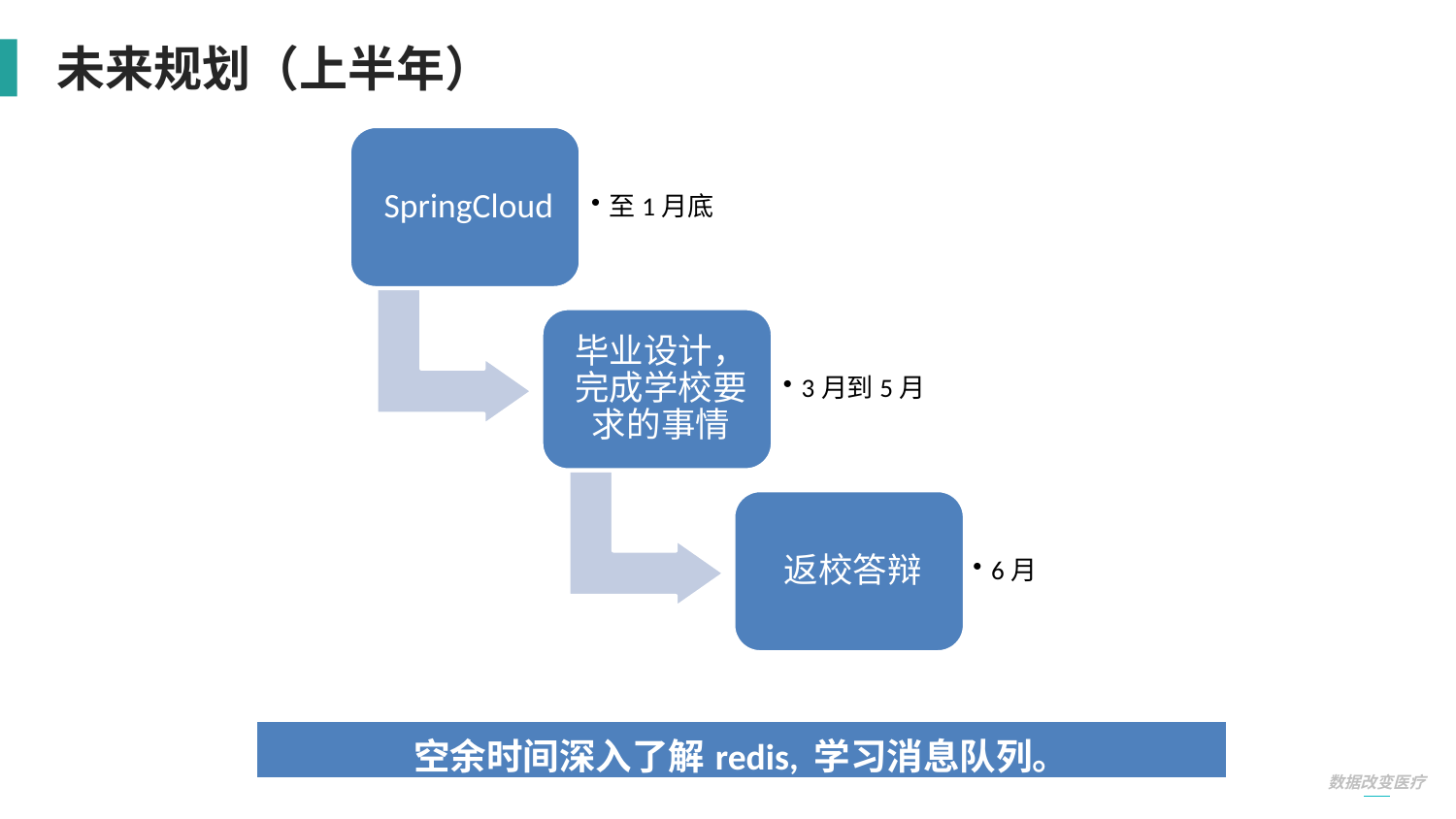

未来规划（上半年）

SpringCloud
至1月底
毕业设计，完成学校要求的事情
3月到5月
返校答辩
6月
| 空余时间深入了解redis, 学习消息队列。 |
| --- |
数据改变医疗